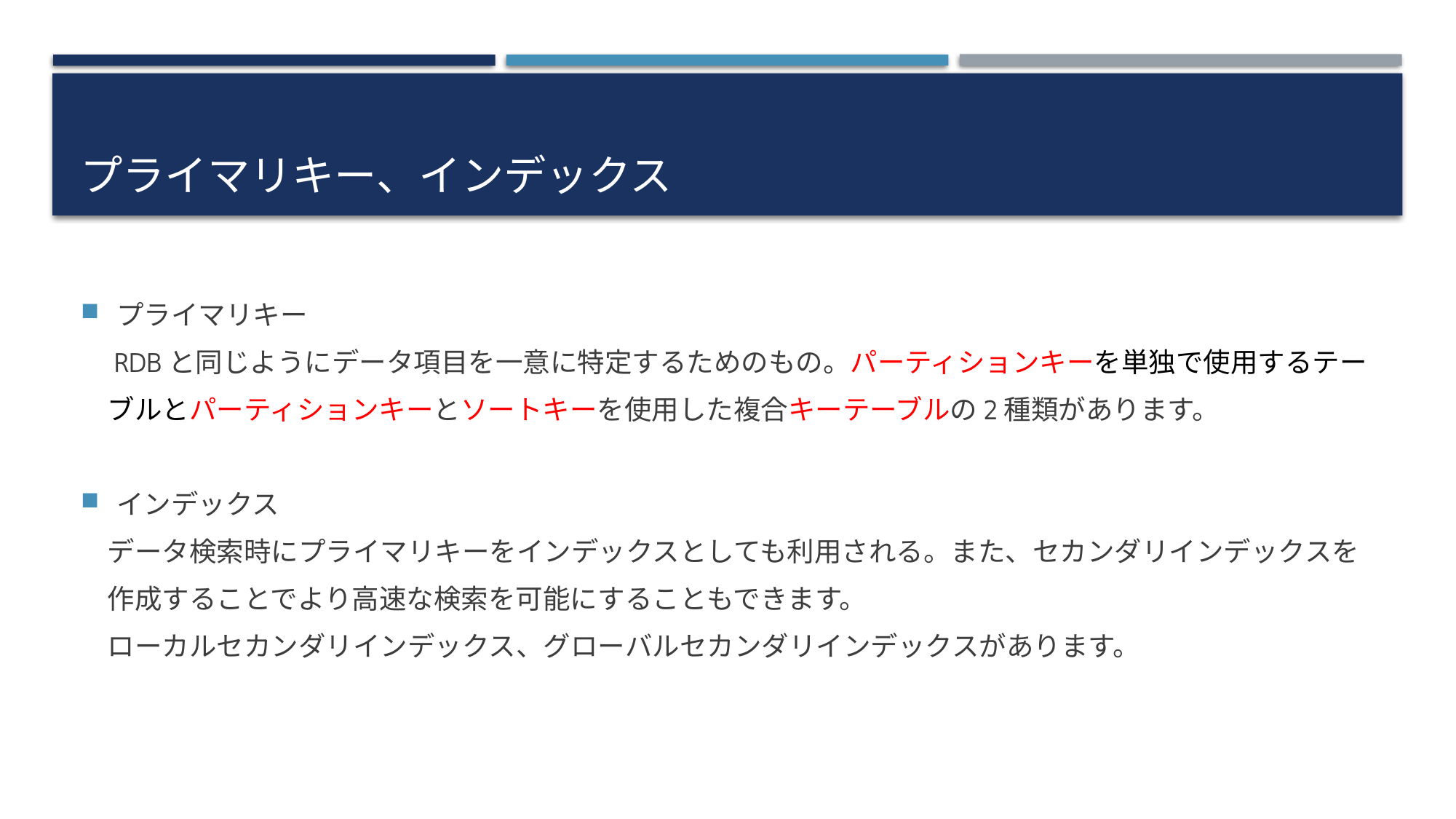

# プライマリキー、インデックス
プライマリキー
　RDBと同じようにデータ項目を一意に特定するためのもの。パーティションキーを単独で使用するテー
　ブルとパーティションキーとソートキーを使用した複合キーテーブルの2種類があります。

インデックス
　データ検索時にプライマリキーをインデックスとしても利用される。また、セカンダリインデックスを
　作成することでより高速な検索を可能にすることもできます。
　ローカルセカンダリインデックス、グローバルセカンダリインデックスがあります。